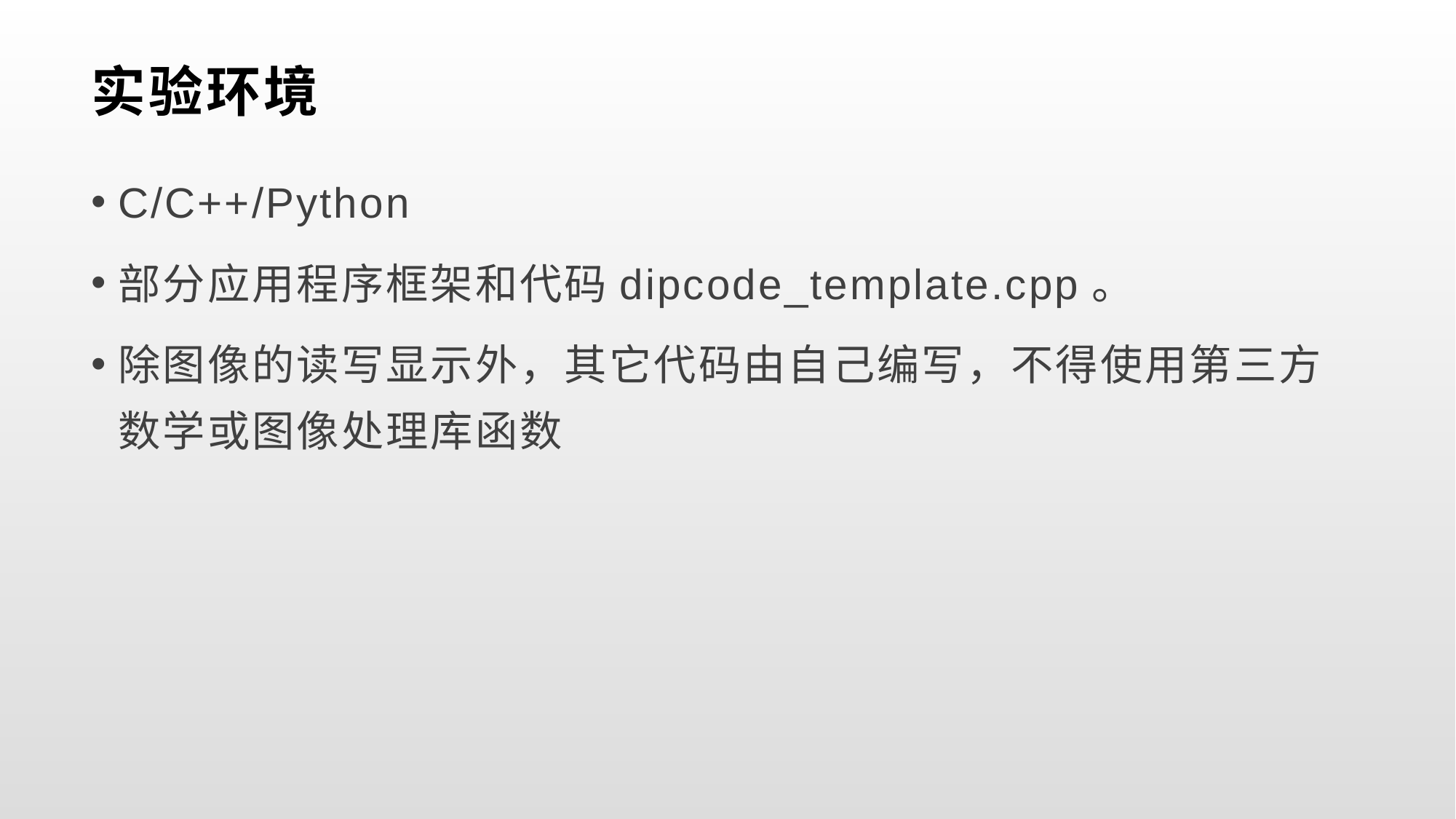

# 实验环境
C/C++/Python
部分应用程序框架和代码dipcode_template.cpp。
除图像的读写显示外，其它代码由自己编写，不得使用第三方数学或图像处理库函数